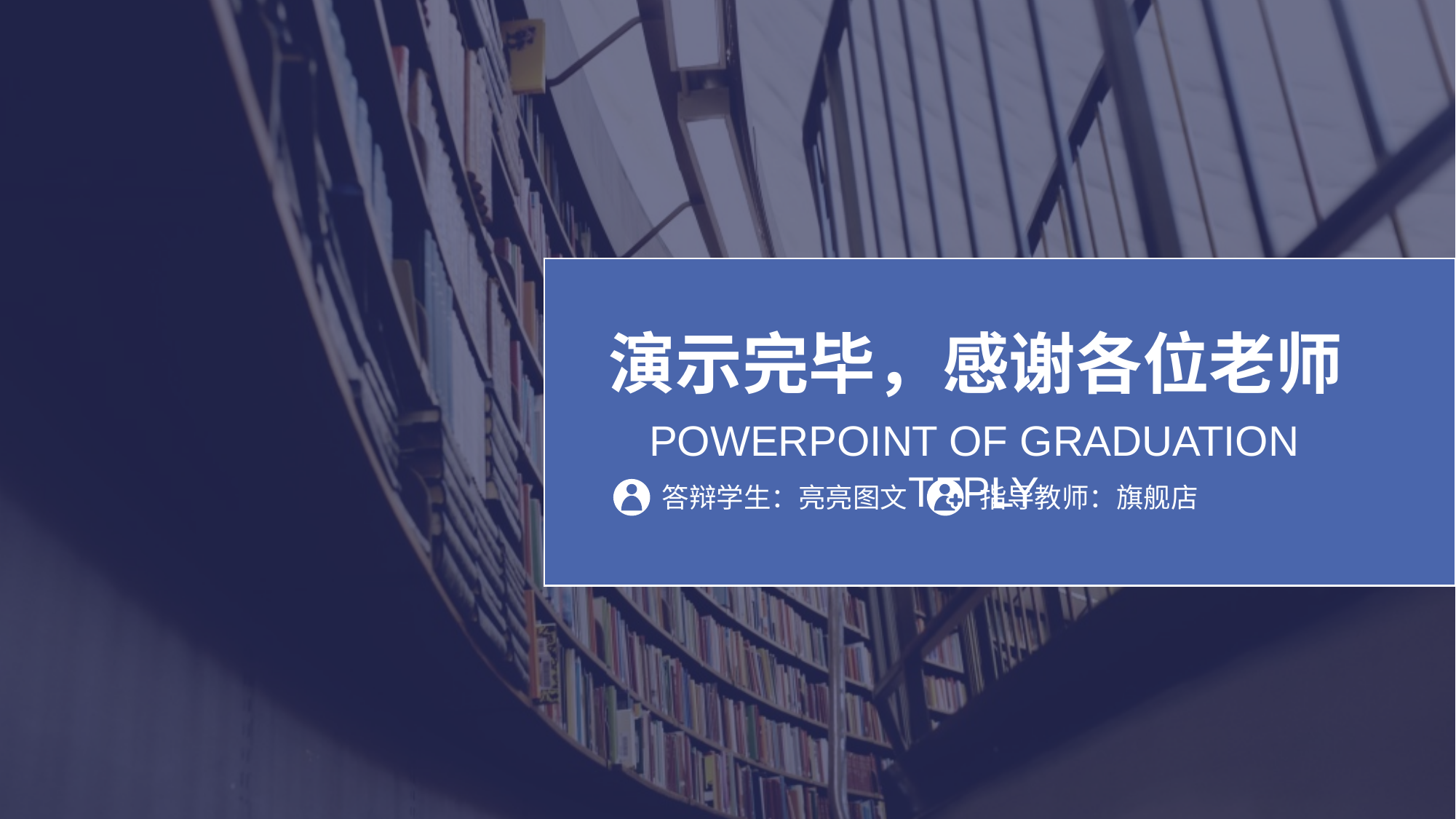

演示完毕，感谢各位老师
POWERPOINT OF GRADUATION TEPLY
答辩学生：亮亮图文
指导教师：旗舰店